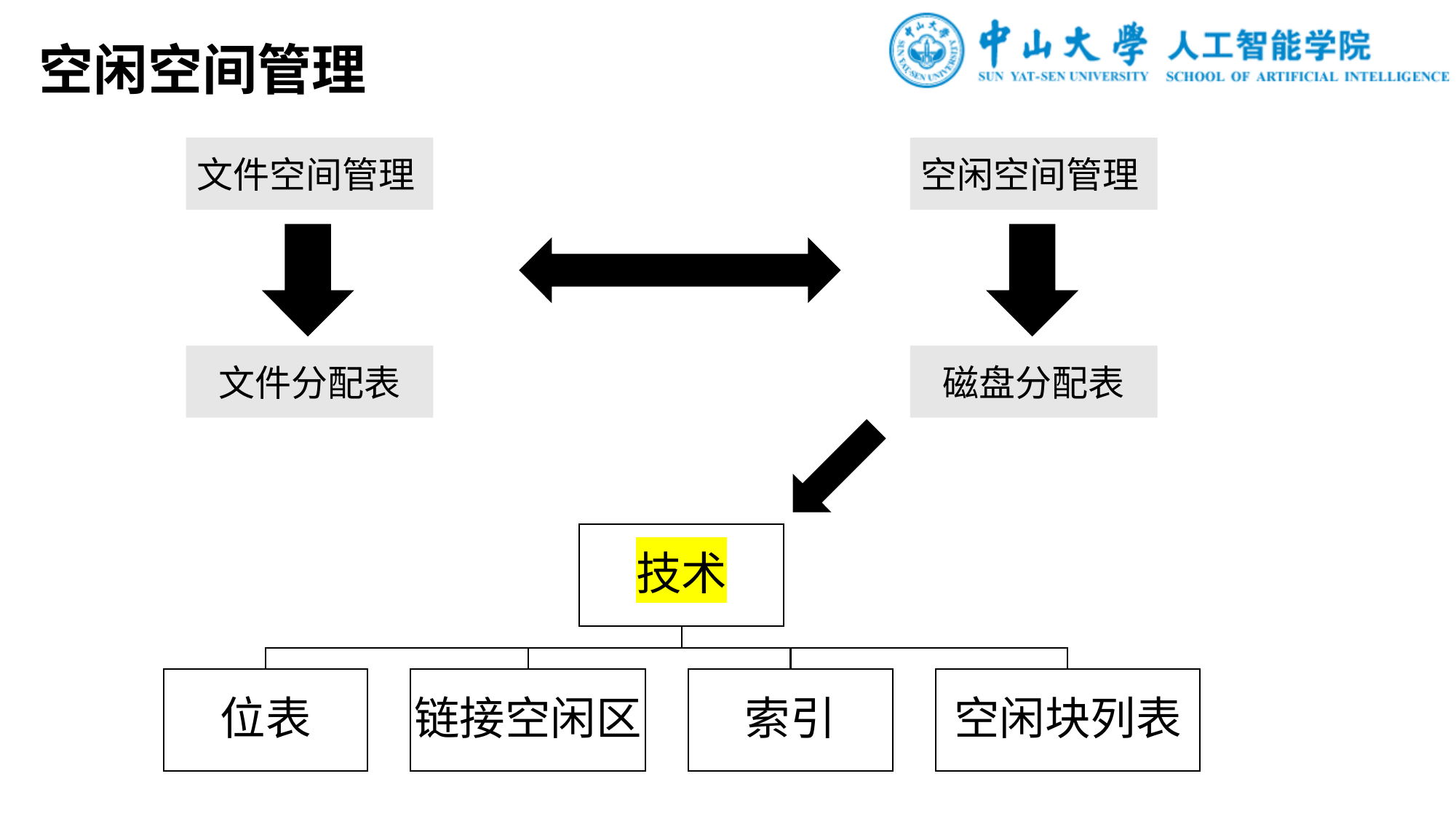

空闲空间管理
文件空间管理
空闲空间管理
需要
需要

文件分配表
磁盘分配表

技术
位表
链接空闲区
索引
空闲块列表